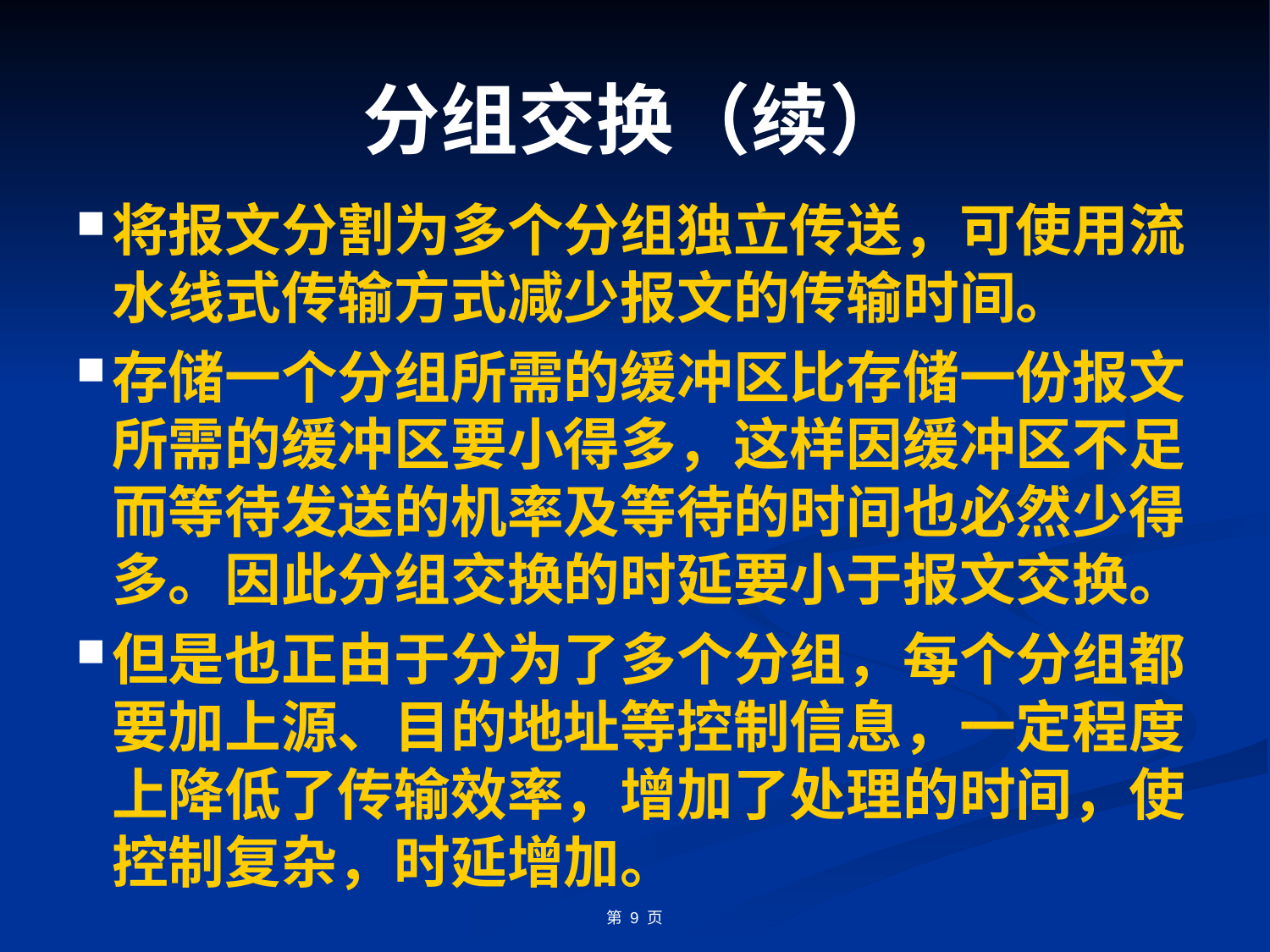

# 分组交换（续）
将报文分割为多个分组独立传送，可使用流水线式传输方式减少报文的传输时间。
存储一个分组所需的缓冲区比存储一份报文所需的缓冲区要小得多，这样因缓冲区不足而等待发送的机率及等待的时间也必然少得多。因此分组交换的时延要小于报文交换。
但是也正由于分为了多个分组，每个分组都要加上源、目的地址等控制信息，一定程度上降低了传输效率，增加了处理的时间，使控制复杂，时延增加。
第 9 页